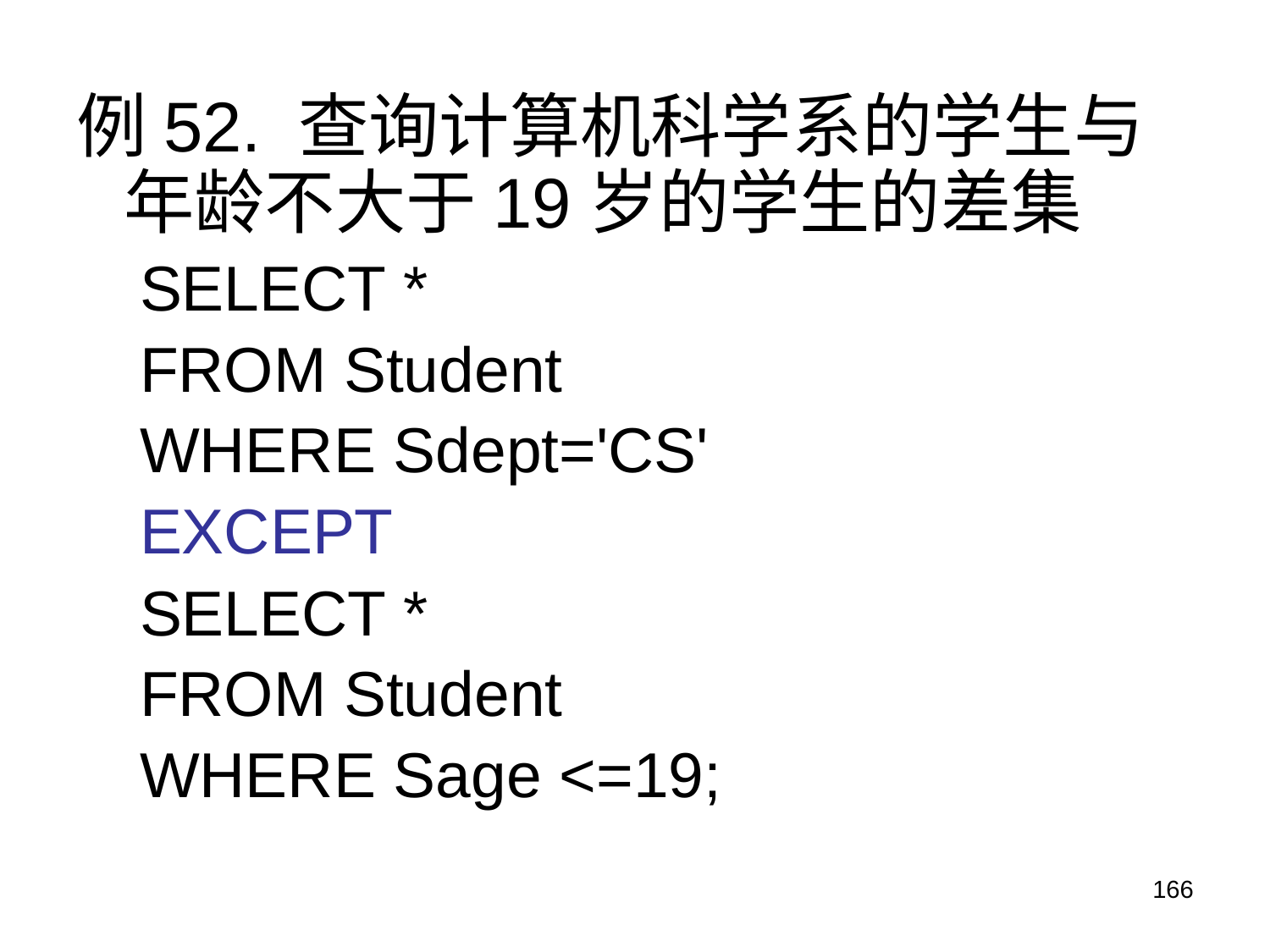

例52. 查询计算机科学系的学生与年龄不大于19岁的学生的差集
SELECT *
FROM Student
WHERE Sdept='CS'
EXCEPT
SELECT *
FROM Student
WHERE Sage <=19;
166